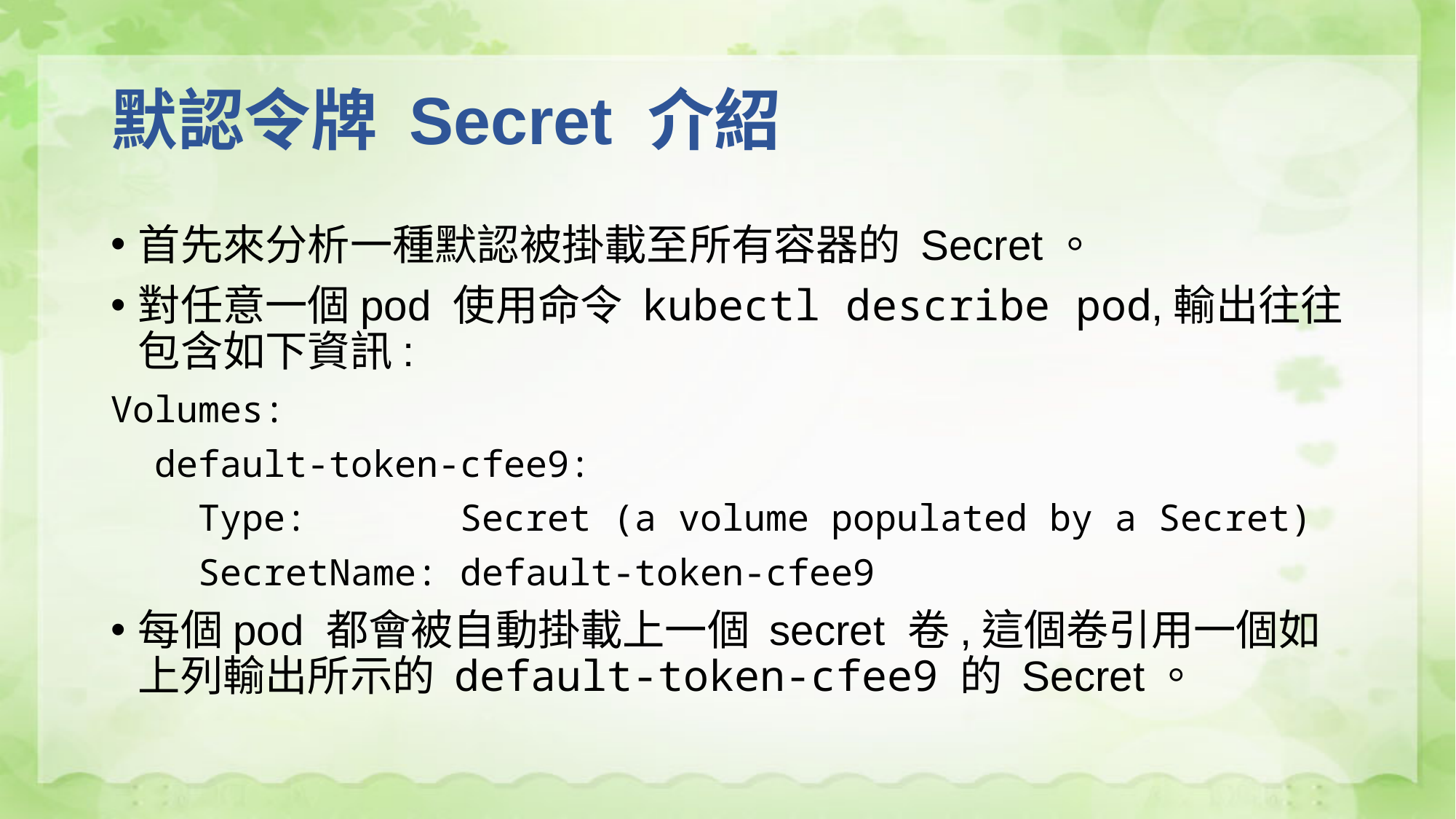

# 默認令牌 Secret 介紹
首先來分析一種默認被掛載至所有容器的 Secret。
對任意一個pod 使用命令 kubectl describe pod,輸出往往包含如下資訊:
Volumes:
  default-token-cfee9:
    Type:       Secret (a volume populated by a Secret)
    SecretName: default-token-cfee9
每個pod 都會被自動掛載上一個 secret 卷,這個卷引用一個如上列輸出所示的 default-token-cfee9 的 Secret。